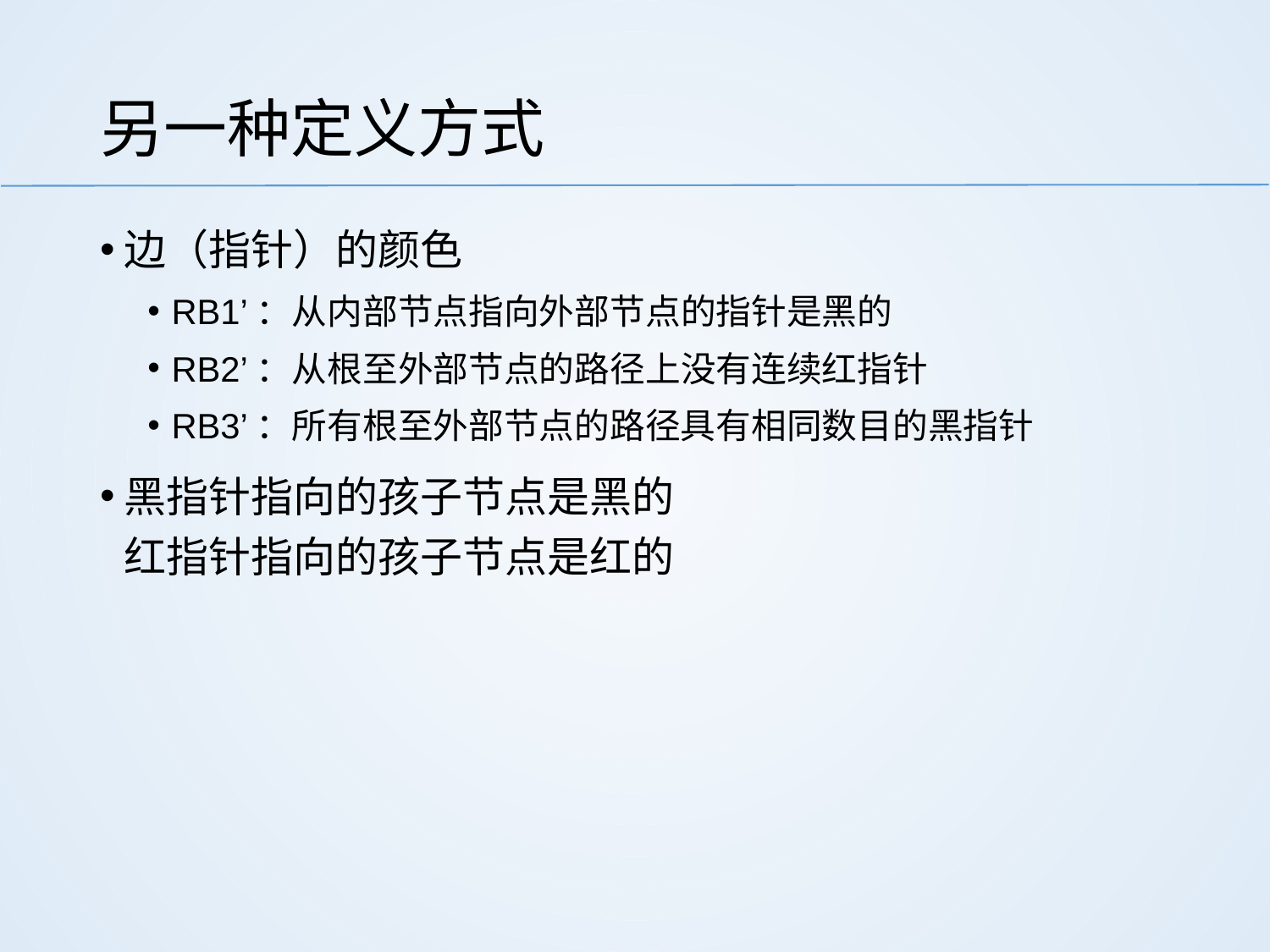

# 另一种定义方式
边（指针）的颜色
RB1’：从内部节点指向外部节点的指针是黑的
RB2’：从根至外部节点的路径上没有连续红指针
RB3’：所有根至外部节点的路径具有相同数目的黑指针
黑指针指向的孩子节点是黑的
红指针指向的孩子节点是红的
135